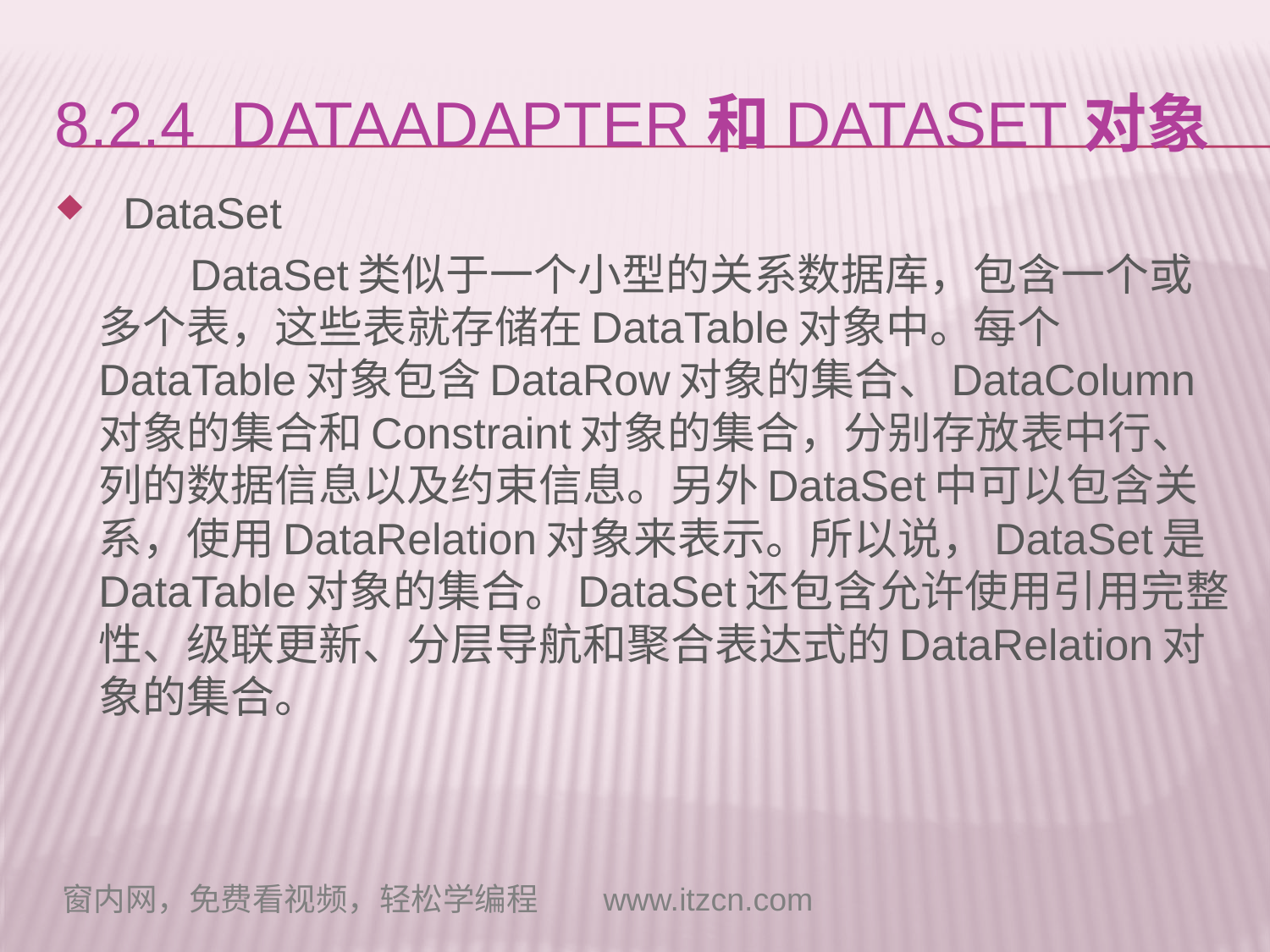

# 8.2.4  DataAdapter和DataSet对象
  DataSet
           DataSet类似于一个小型的关系数据库，包含一个或多个表，这些表就存储在DataTable对象中。每个DataTable对象包含DataRow对象的集合、DataColumn对象的集合和Constraint对象的集合，分别存放表中行、列的数据信息以及约束信息。另外DataSet中可以包含关系，使用DataRelation对象来表示。所以说，DataSet是DataTable对象的集合。DataSet还包含允许使用引用完整性、级联更新、分层导航和聚合表达式的DataRelation对象的集合。